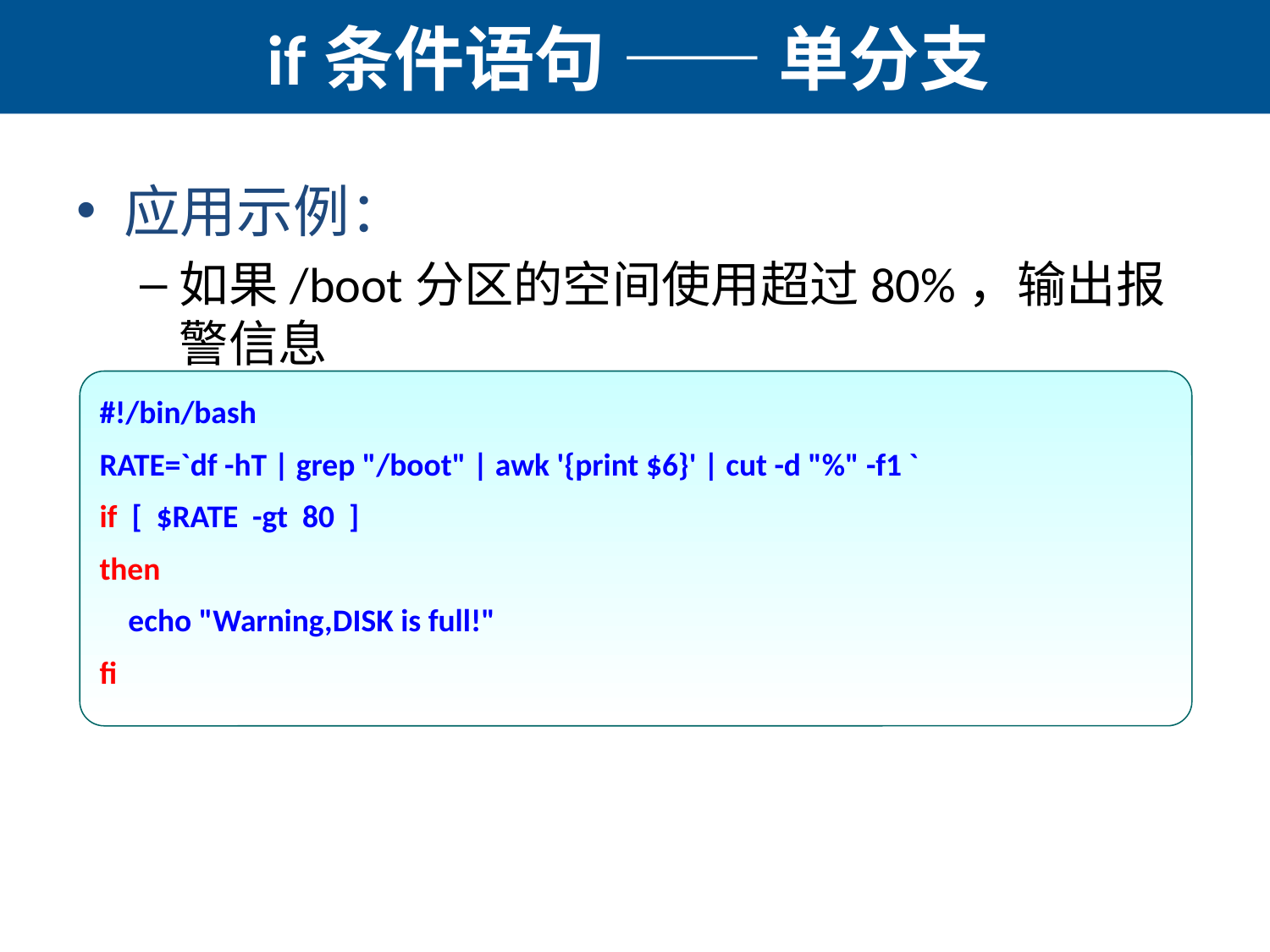

# if条件语句 —— 单分支
应用示例：
如果/boot分区的空间使用超过80%，输出报警信息
#!/bin/bash
RATE=`df -hT | grep "/boot" | awk '{print $6}' | cut -d "%" -f1 `
if  [  $RATE  -gt  80  ]
then
    echo "Warning,DISK is full!"
fi